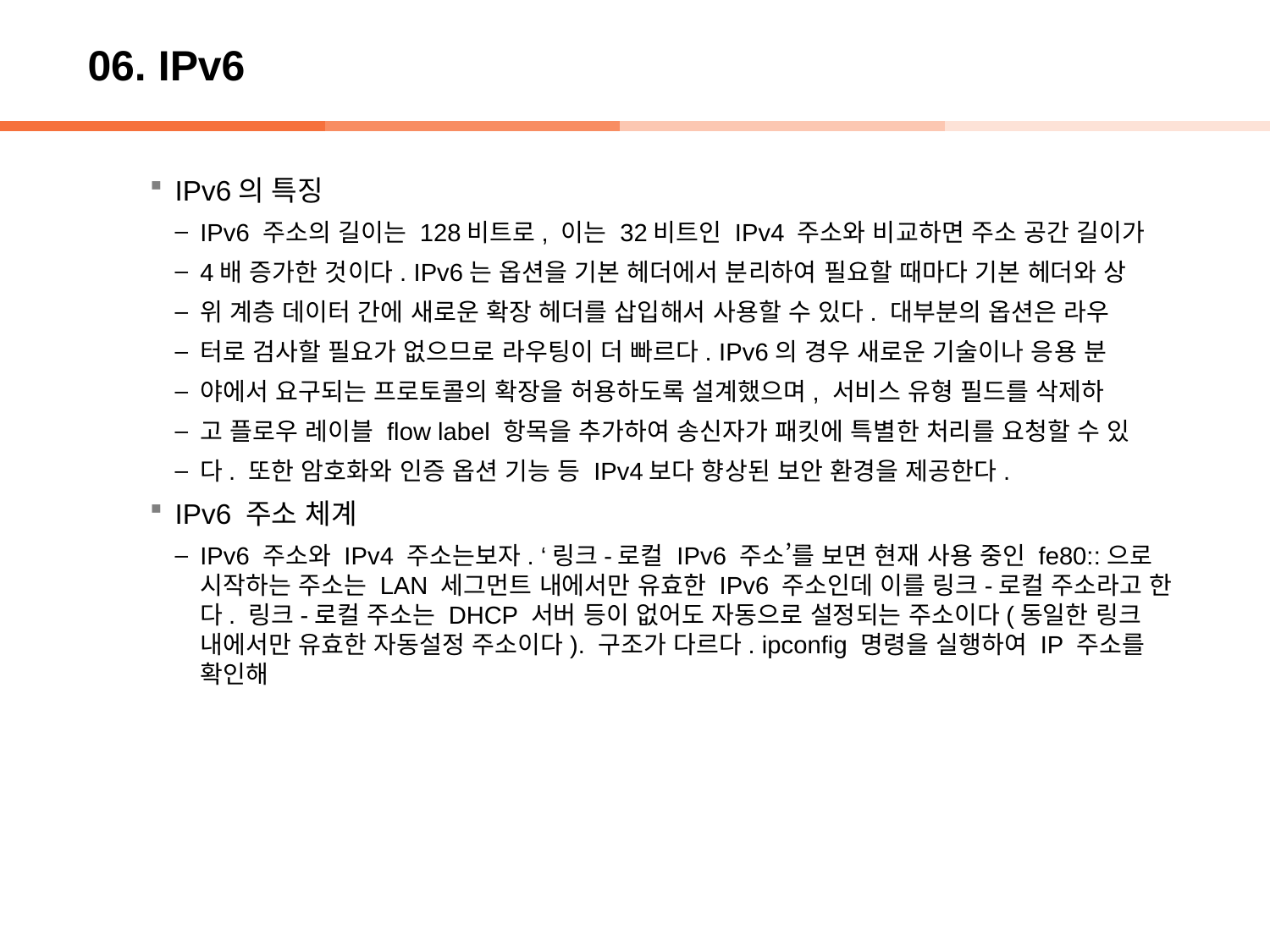

# 06. IPv6
IPv6의 특징
IPv6 주소의 길이는 128비트로, 이는 32비트인 IPv4 주소와 비교하면 주소 공간 길이가
4배 증가한 것이다. IPv6는 옵션을 기본 헤더에서 분리하여 필요할 때마다 기본 헤더와 상
위 계층 데이터 간에 새로운 확장 헤더를 삽입해서 사용할 수 있다. 대부분의 옵션은 라우
터로 검사할 필요가 없으므로 라우팅이 더 빠르다. IPv6의 경우 새로운 기술이나 응용 분
야에서 요구되는 프로토콜의 확장을 허용하도록 설계했으며, 서비스 유형 필드를 삭제하
고 플로우 레이블 flow label 항목을 추가하여 송신자가 패킷에 특별한 처리를 요청할 수 있
다. 또한 암호화와 인증 옵션 기능 등 IPv4보다 향상된 보안 환경을 제공한다.
IPv6 주소 체계
IPv6 주소와 IPv4 주소는보자. ‘링크-로컬 IPv6 주소’를 보면 현재 사용 중인 fe80::으로 시작하는 주소는 LAN 세그먼트 내에서만 유효한 IPv6 주소인데 이를 링크-로컬 주소라고 한다. 링크-로컬 주소는 DHCP 서버 등이 없어도 자동으로 설정되는 주소이다(동일한 링크 내에서만 유효한 자동설정 주소이다). 구조가 다르다. ipconfig 명령을 실행하여 IP 주소를 확인해